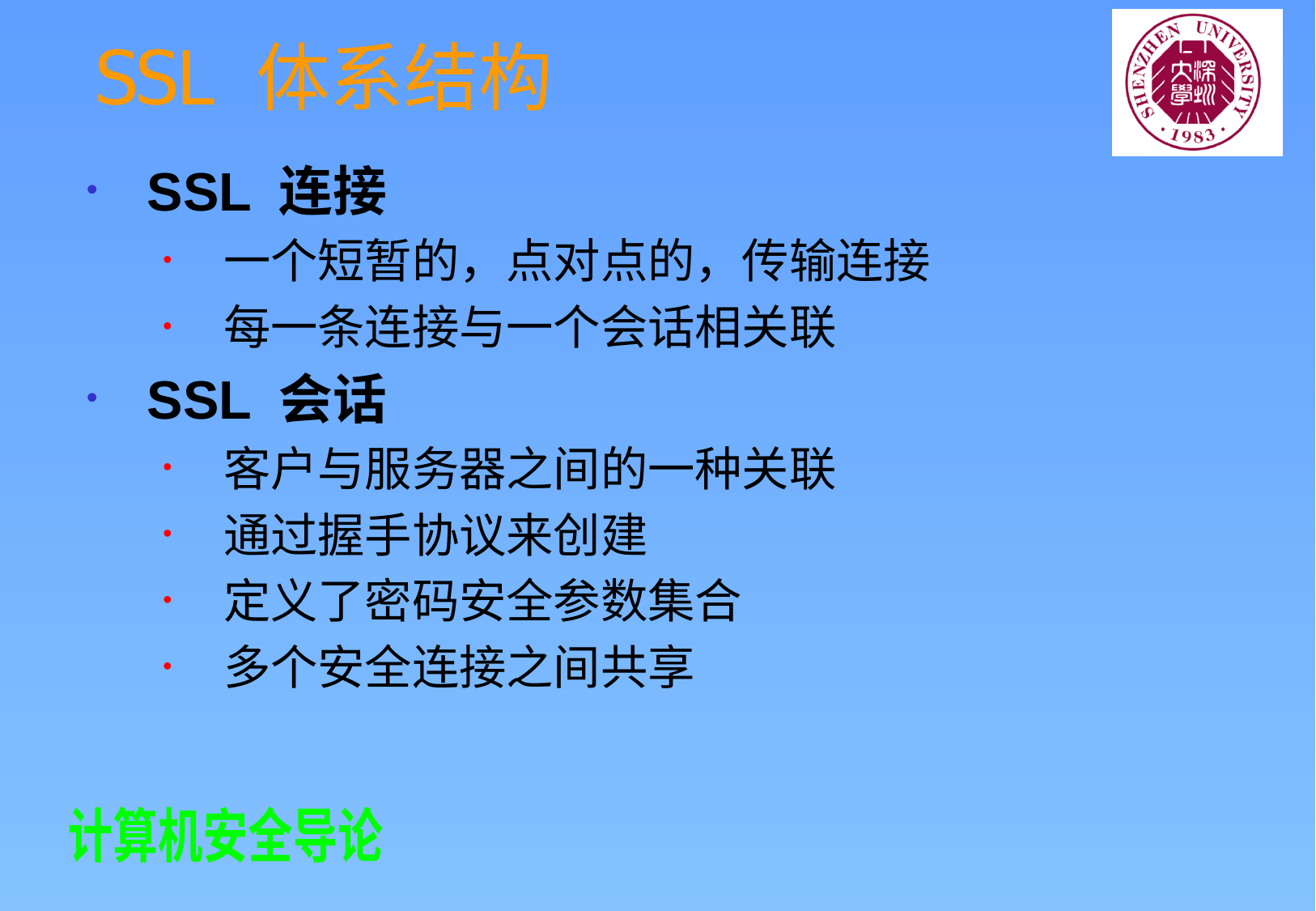

# SSL 体系结构
SSL 连接
一个短暂的，点对点的，传输连接
每一条连接与一个会话相关联
SSL 会话
客户与服务器之间的一种关联
通过握手协议来创建
定义了密码安全参数集合
多个安全连接之间共享